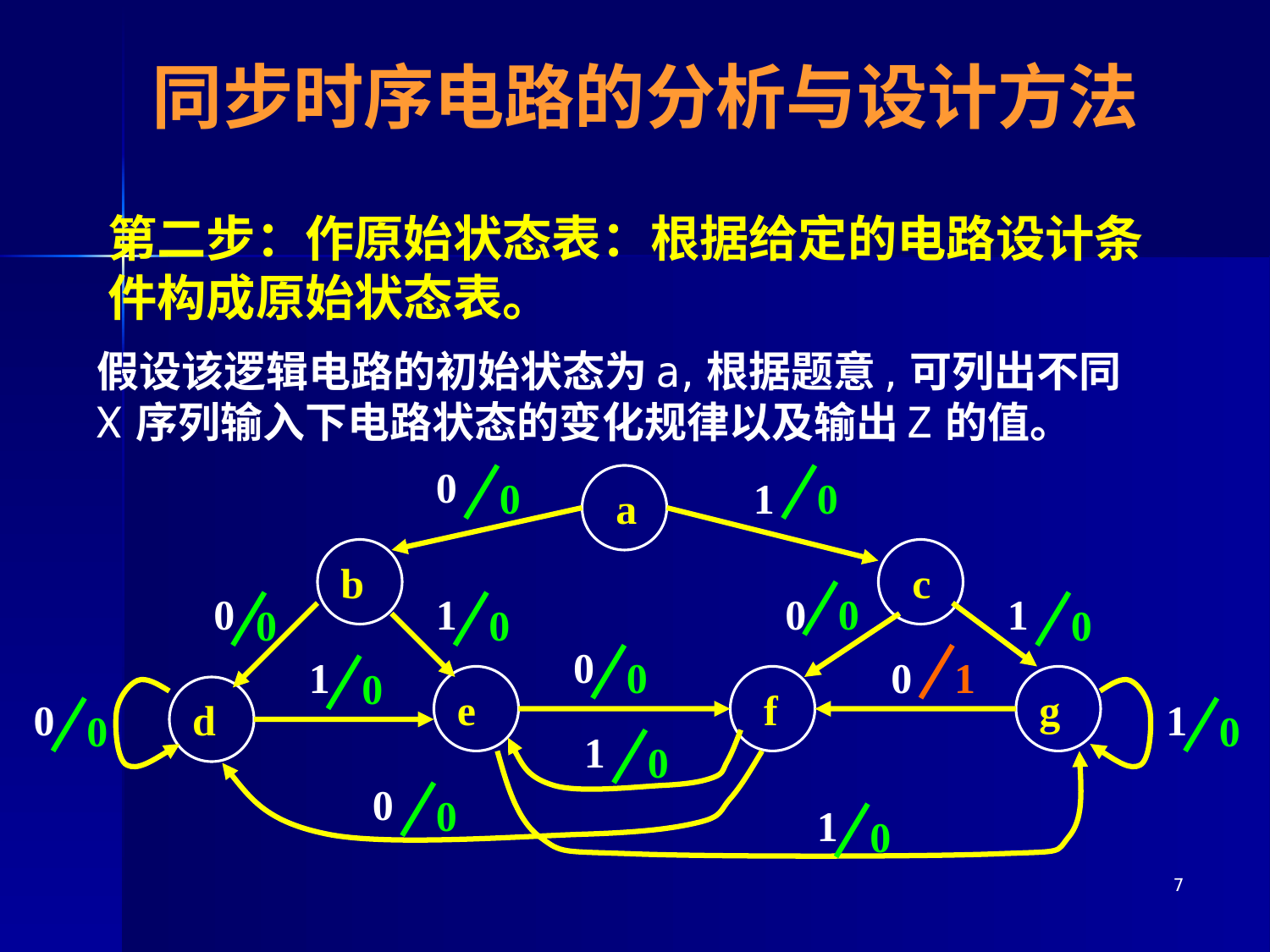

# 同步时序电路的分析与设计方法
第二步：作原始状态表：根据给定的电路设计条件构成原始状态表。

假设该逻辑电路的初始状态为a,根据题意,可列出不同X序列输入下电路状态的变化规律以及输出Z的值。
0

0

a
1

0

b

c
0

0
1

0
0

0
1

0

0

0
1

0
0

1

e

f

g

d

0

0
1

0

1

0

0

0
1

0
7